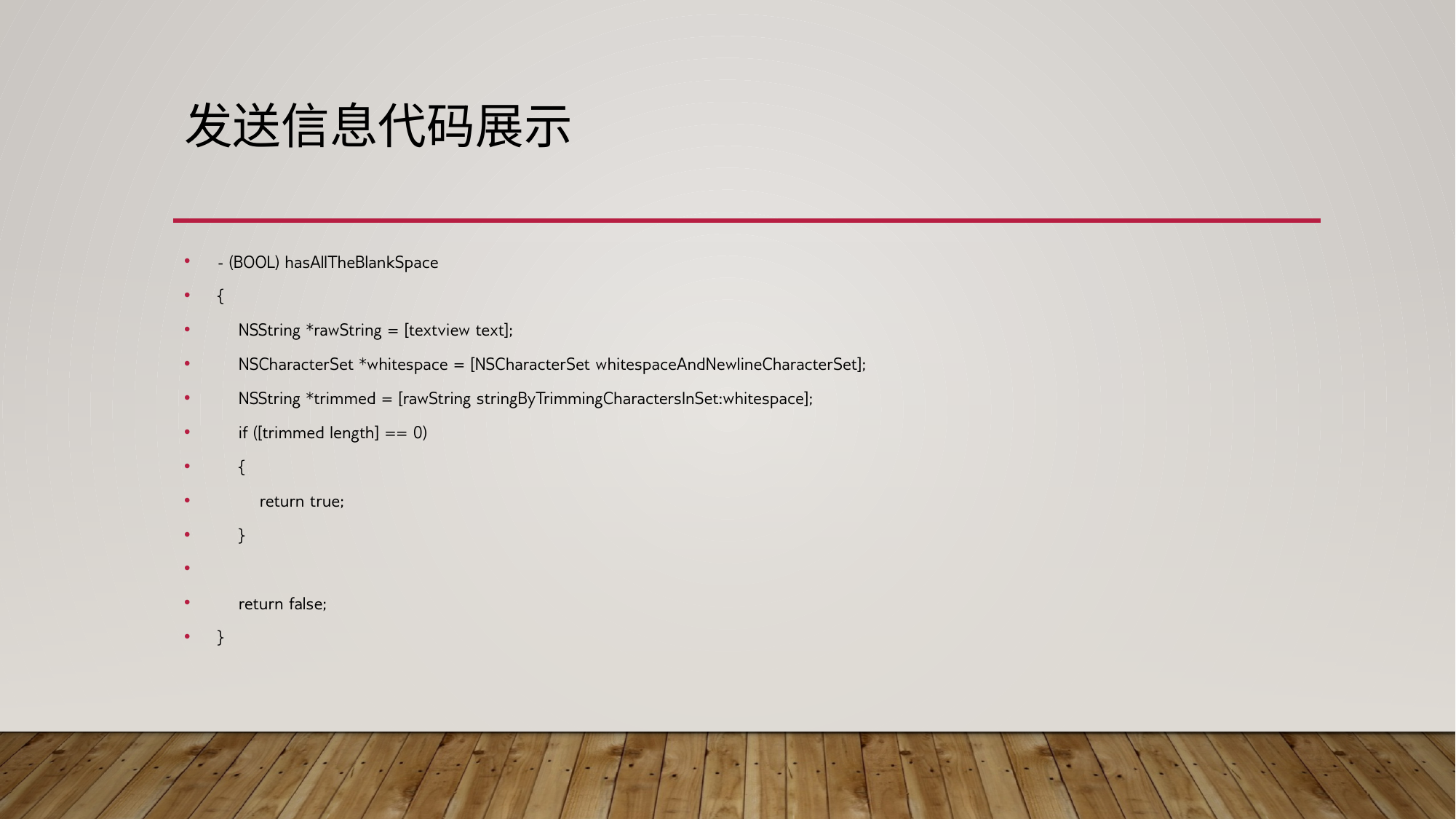

# 发送信息代码展示
- (BOOL) hasAllTheBlankSpace
{
    NSString *rawString = [textview text];
    NSCharacterSet *whitespace = [NSCharacterSet whitespaceAndNewlineCharacterSet];
    NSString *trimmed = [rawString stringByTrimmingCharactersInSet:whitespace];
    if ([trimmed length] == 0)
    {
        return true;
    }

    return false;
}